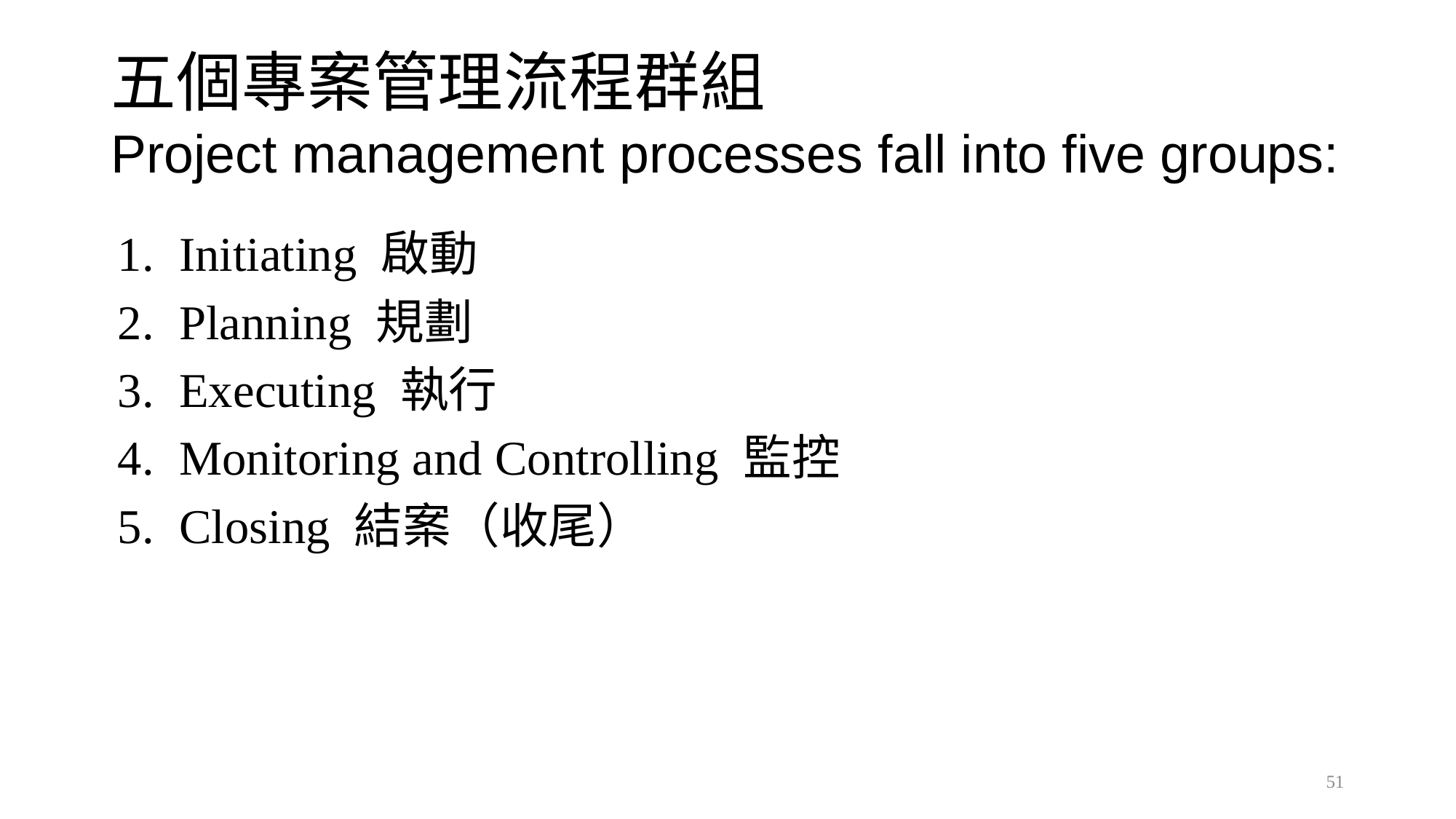

# 五個專案管理流程群組 Project management processes fall into five groups:
Initiating 啟動
Planning 規劃
Executing 執行
Monitoring and Controlling 監控
Closing 結案（收尾）

51